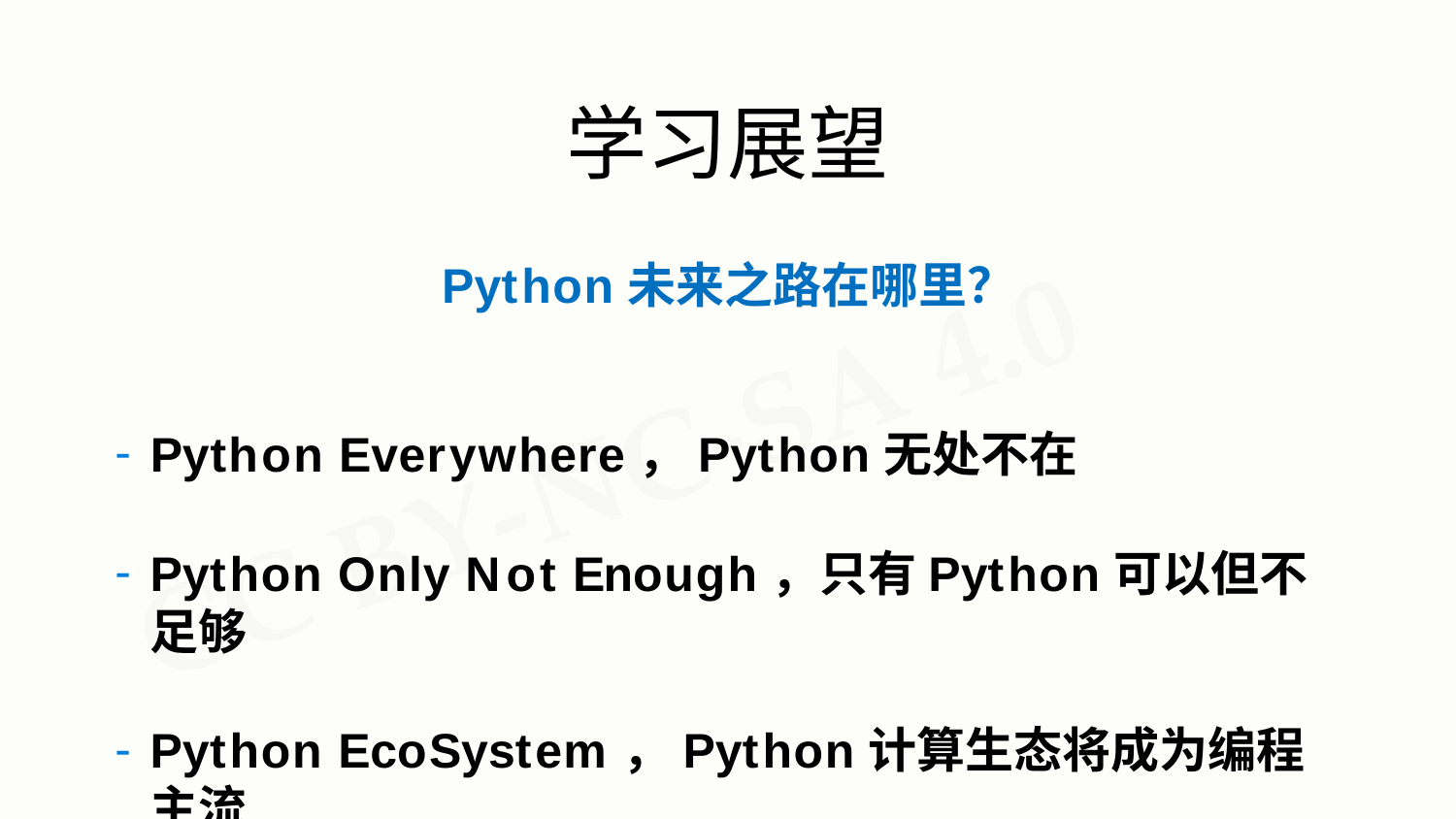

# 学习展望
Python未来之路在哪里？

Python Everywhere，Python无处不在

Python Only Not Enough，只有Python可以但不足够

Python EcoSystem，Python计算生态将成为编程主流